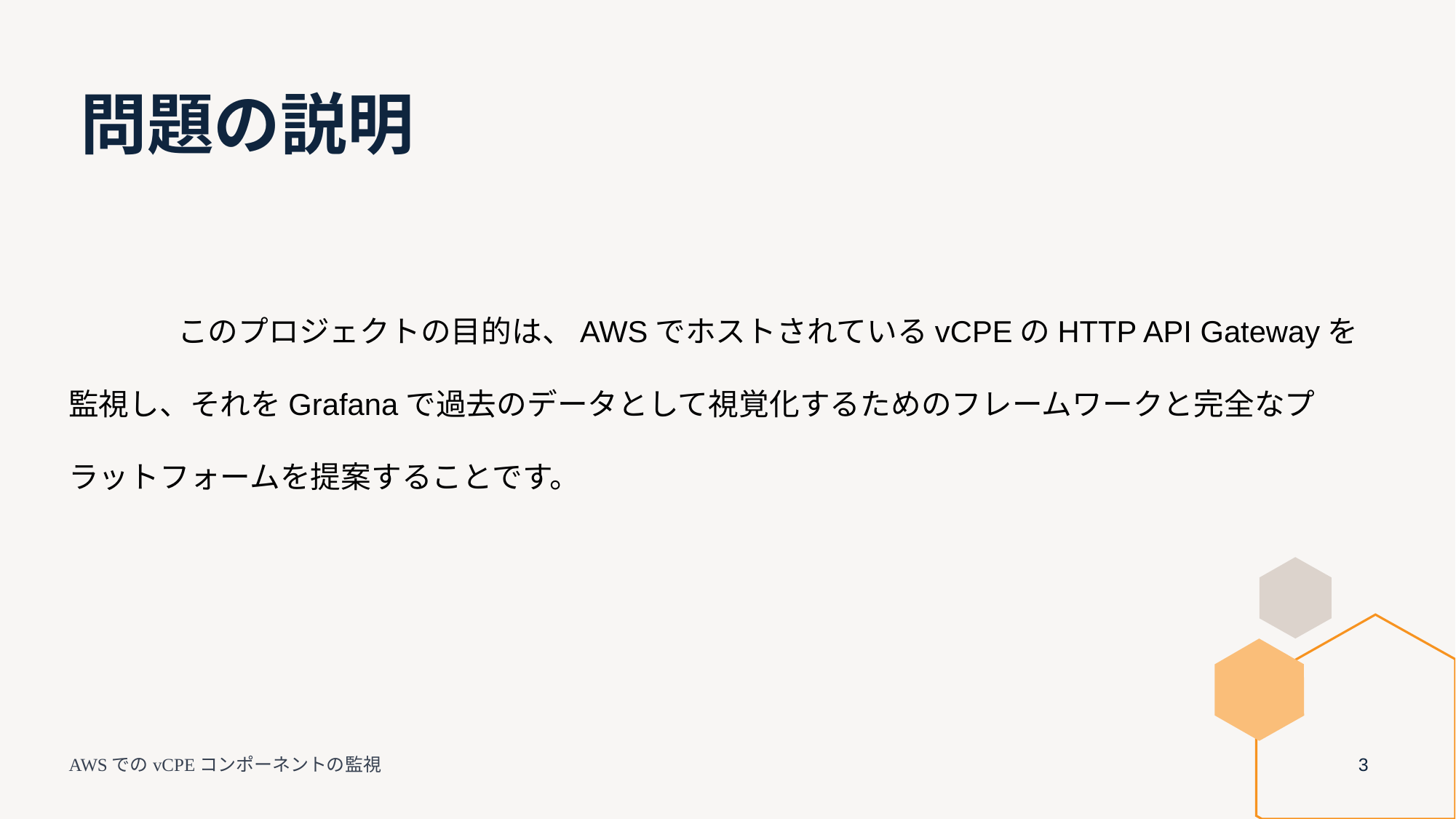

# 問題の説明
	このプロジェクトの目的は、AWSでホストされているvCPEのHTTP API Gatewayを監視し、それをGrafanaで過去のデータとして視覚化するためのフレームワークと完全なプラットフォームを提案することです。

AWSでのvCPEコンポーネントの監視
3